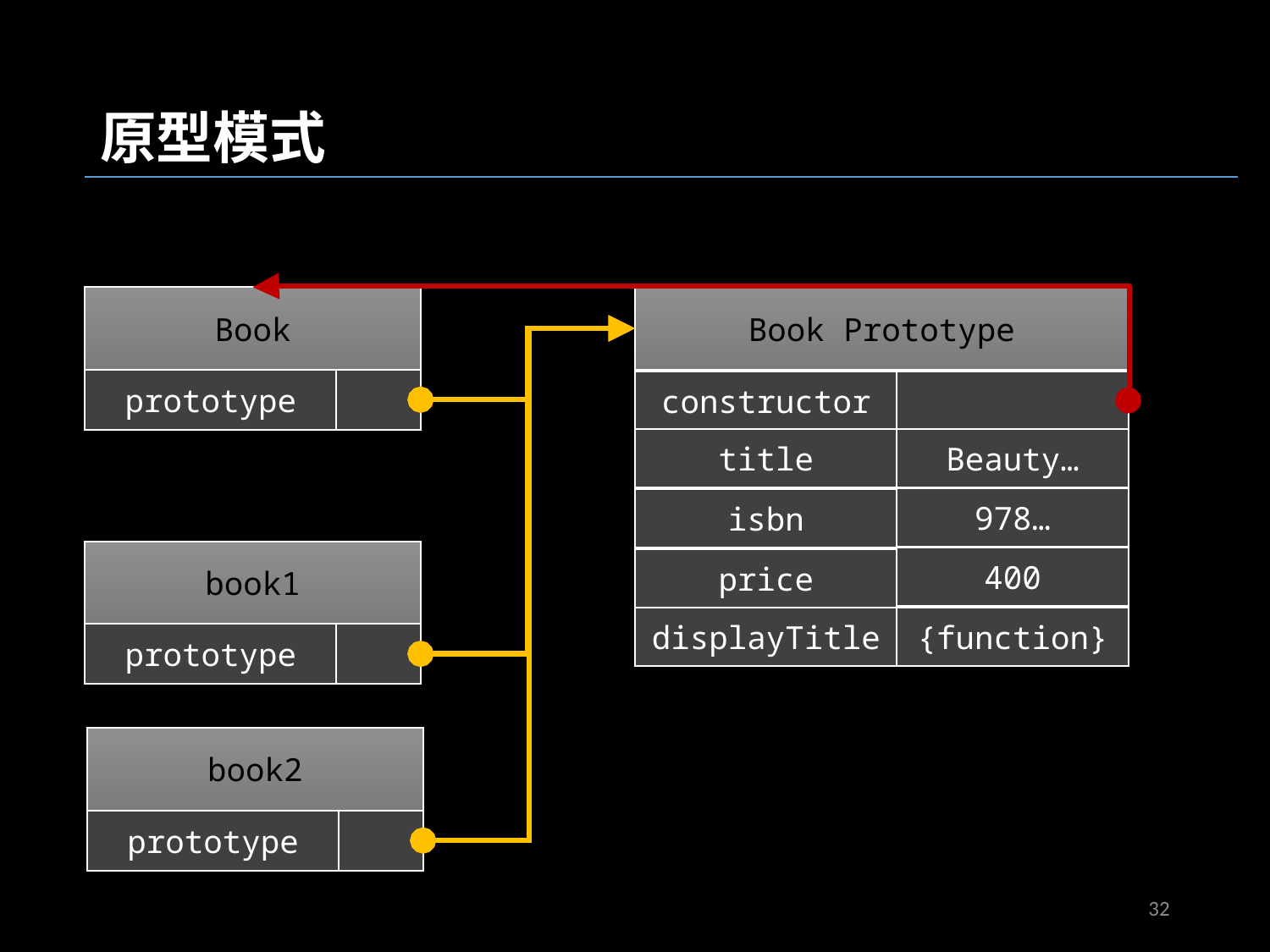

原型模式

Book Prototype
Book
prototype

constructor

title
Beauty…
978…
isbn
book1
400
price
displayTitle
{function}
prototype

book2
prototype

32